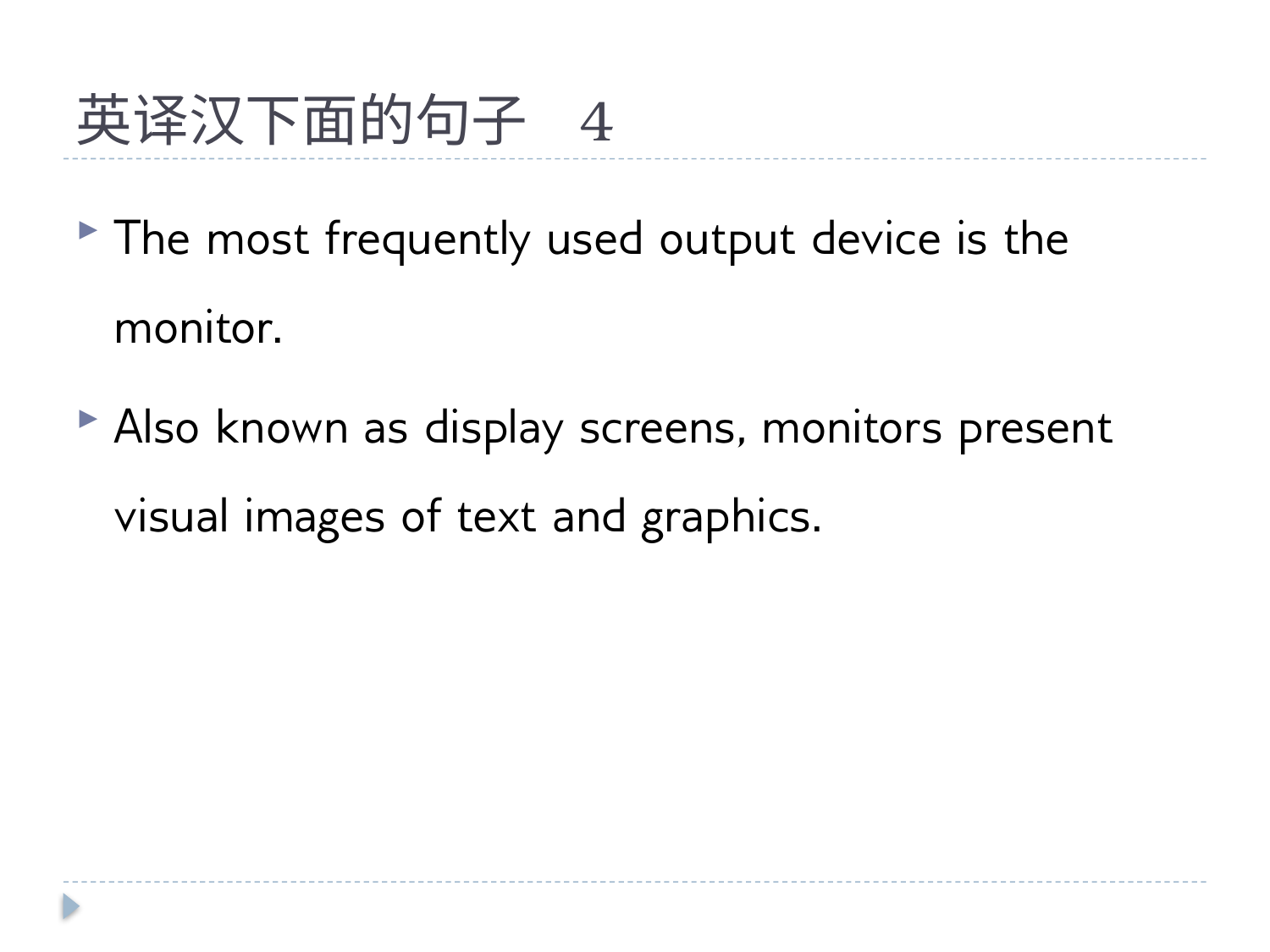

# 英译汉下面的句子   4
The most frequently used output device is the monitor.
Also known as display screens, monitors present visual images of text and graphics.